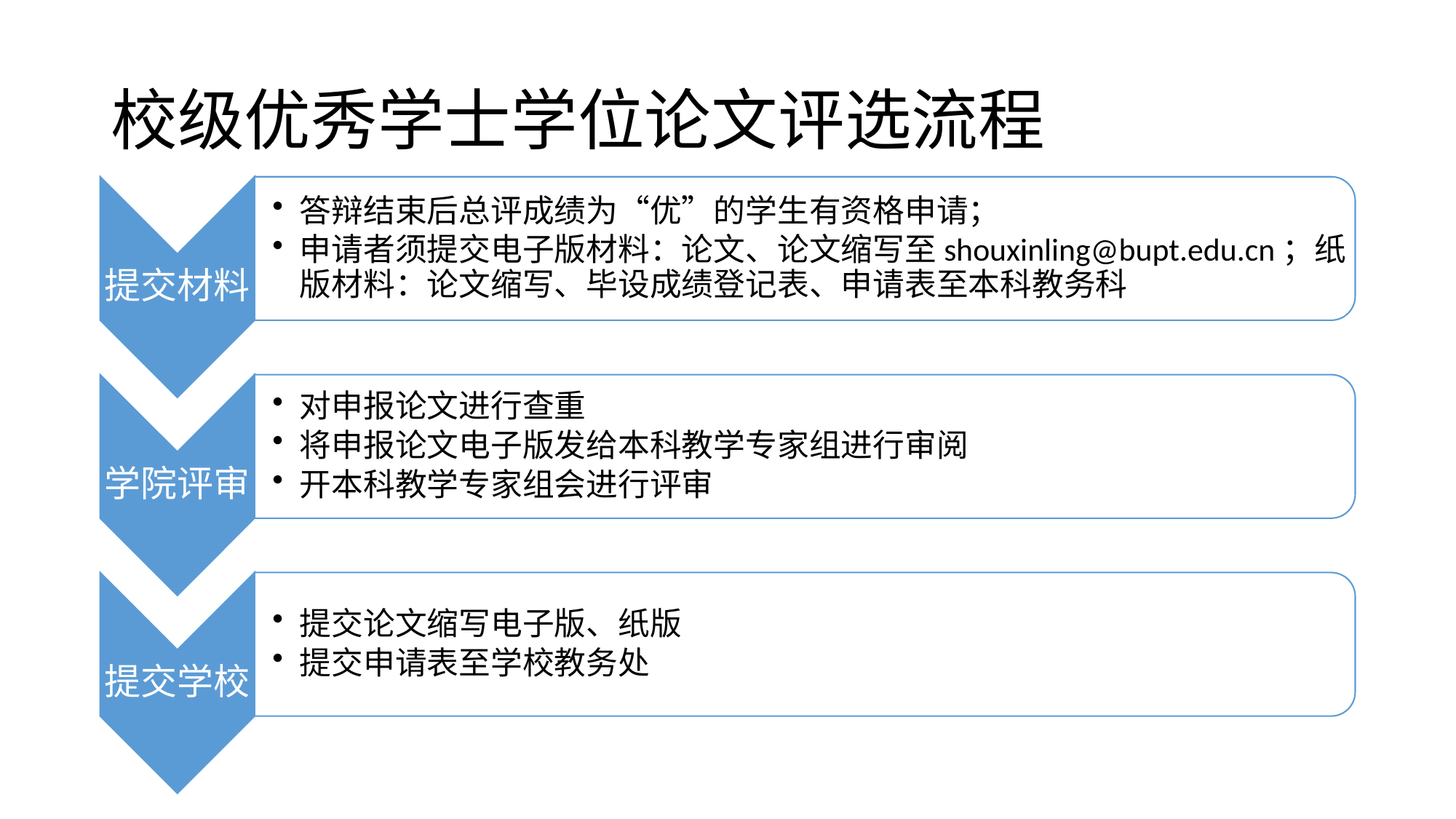

# 校级优秀学士学位论文评选流程
提交材料
答辩结束后总评成绩为“优”的学生有资格申请；
申请者须提交电子版材料：论文、论文缩写至shouxinling@bupt.edu.cn；纸版材料：论文缩写、毕设成绩登记表、申请表至本科教务科
学院评审
对申报论文进行查重
将申报论文电子版发给本科教学专家组进行审阅
开本科教学专家组会进行评审
提交学校
提交论文缩写电子版、纸版
提交申请表至学校教务处